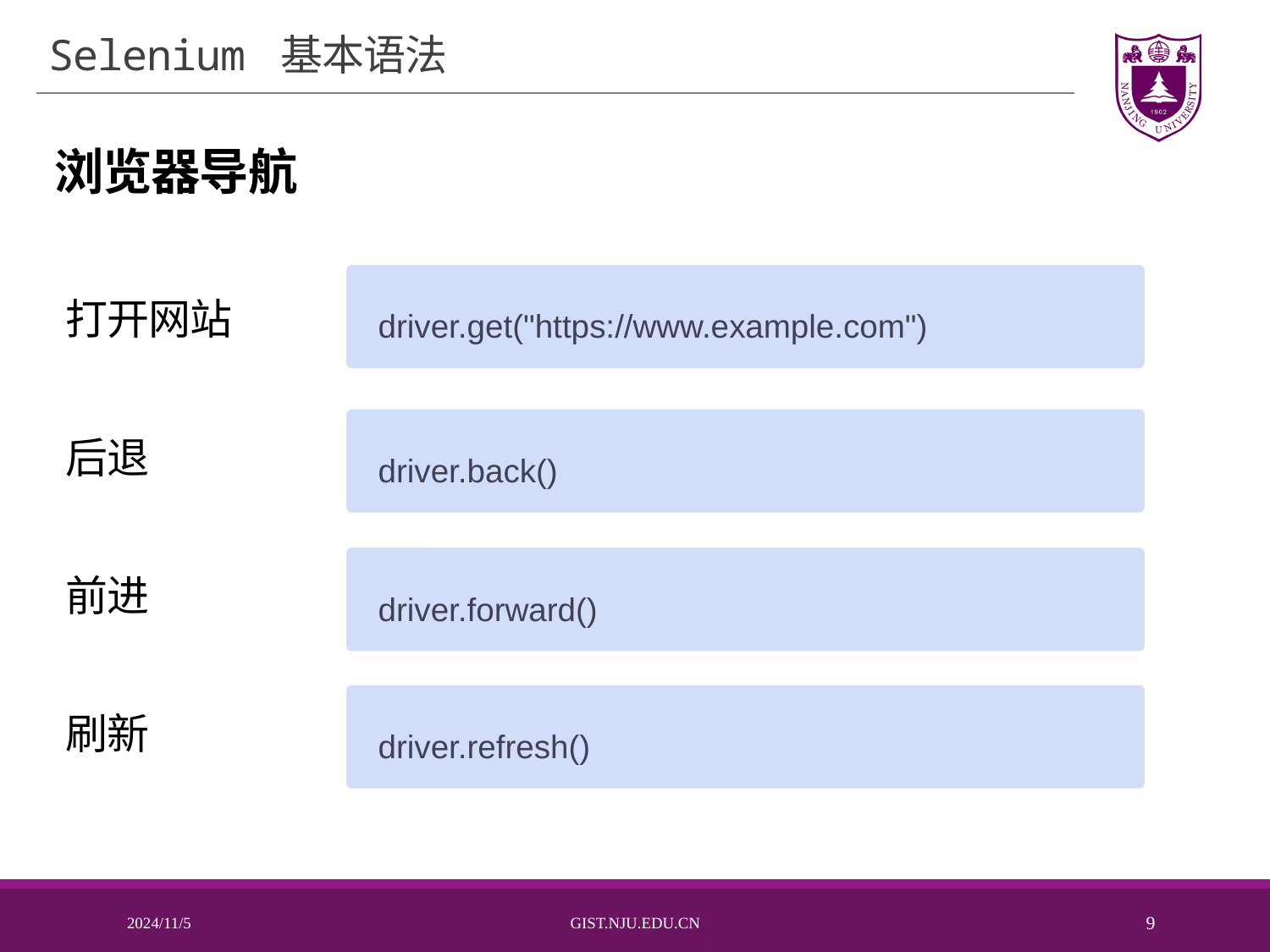

# Selenium 基本语法
浏览器导航
# 导入所需的库

driver.get("https://www.example.com")
# 初始化 WebDriver，创建浏览器实例
打开网站

driver.back()
后退
# 等待元素加载

driver.forward()
前进
# 查找元素并执行操作 （验证结果）

driver.refresh()
刷新
2024/11/5
Gist.nju.edu.cn
9